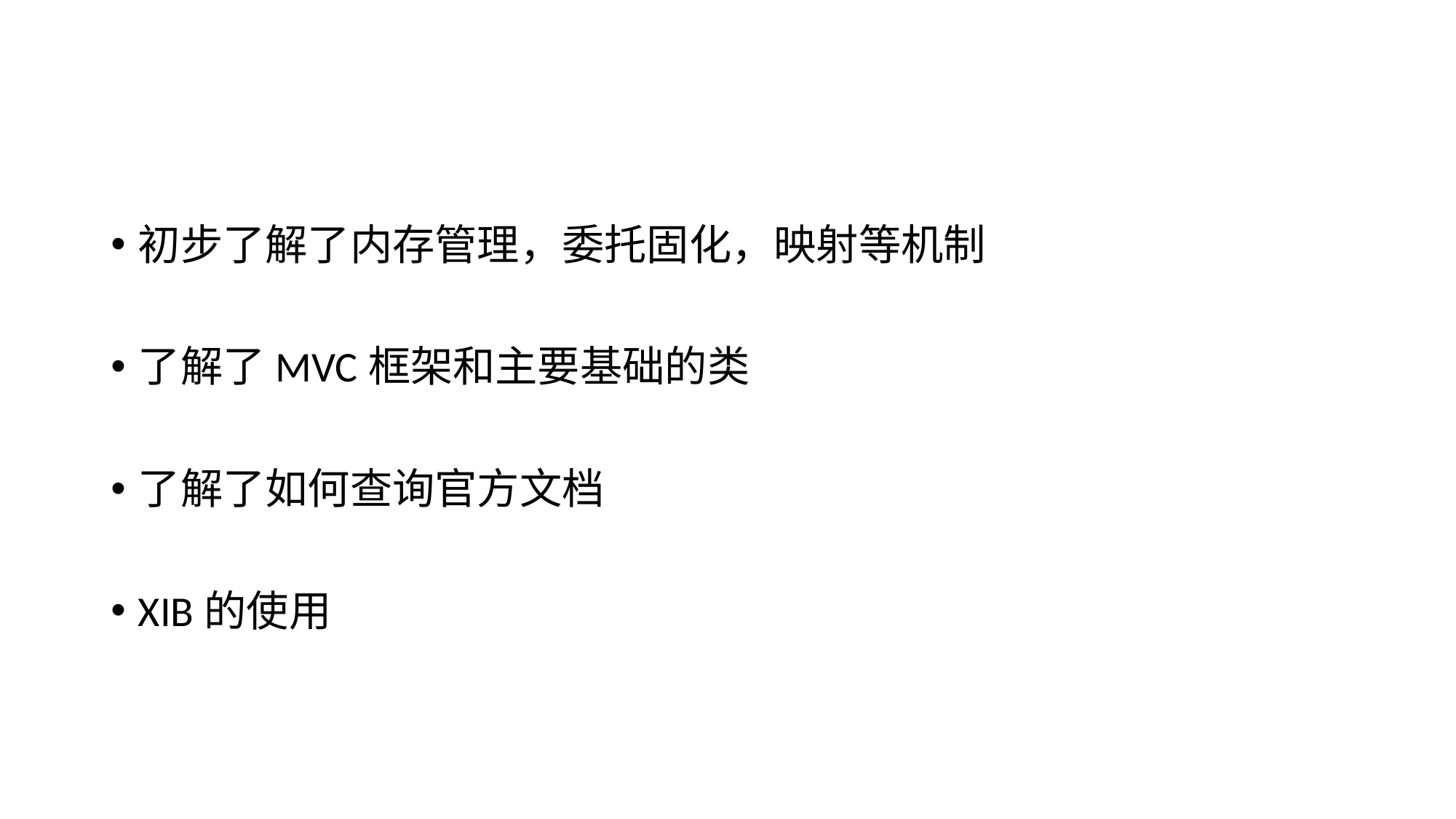

初步了解了内存管理，委托固化，映射等机制

了解了MVC框架和主要基础的类

了解了如何查询官方文档

XIB的使用